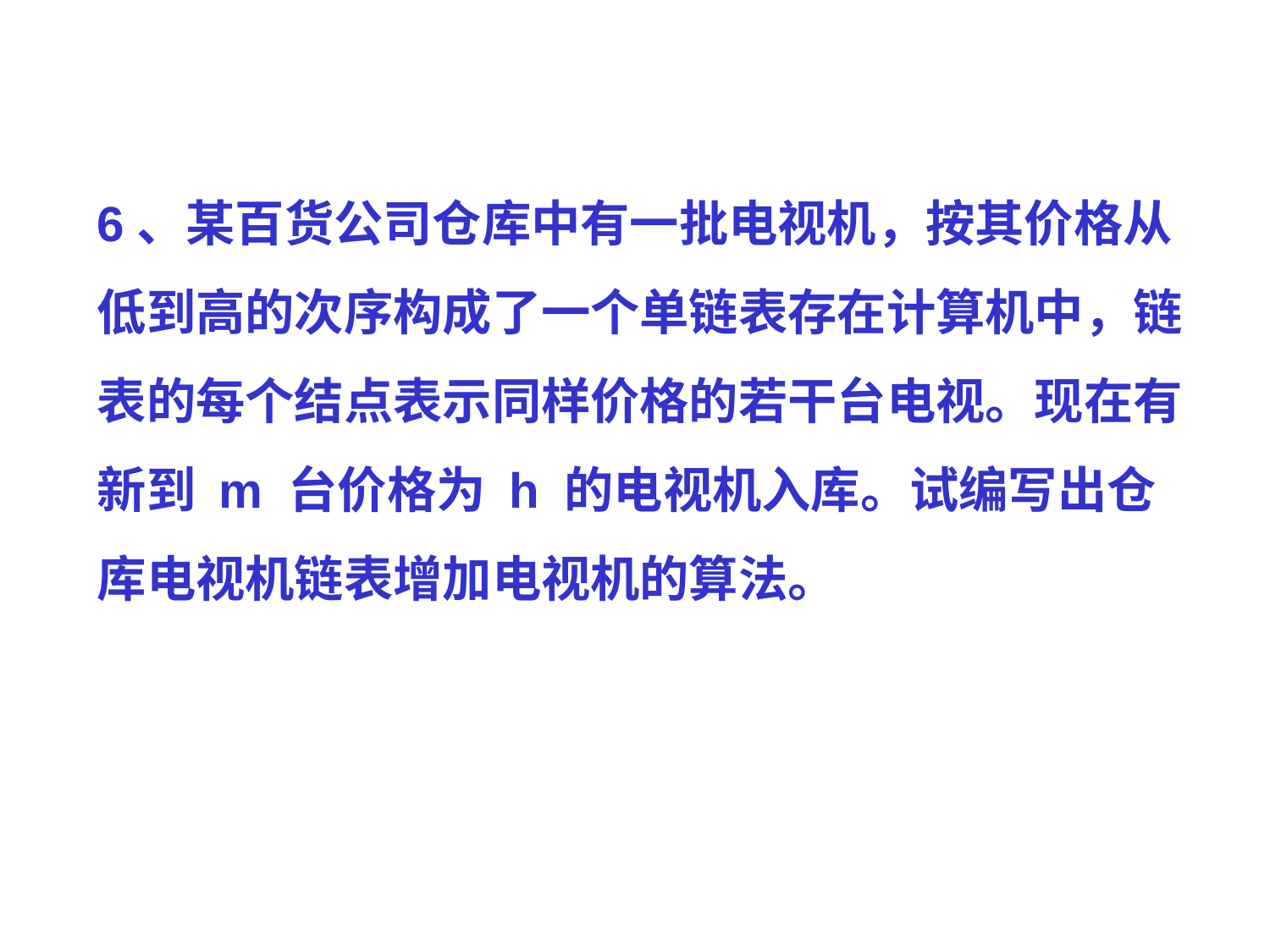

6、某百货公司仓库中有一批电视机，按其价格从低到高的次序构成了一个单链表存在计算机中，链表的每个结点表示同样价格的若干台电视。现在有新到 m 台价格为 h 的电视机入库。试编写出仓库电视机链表增加电视机的算法。